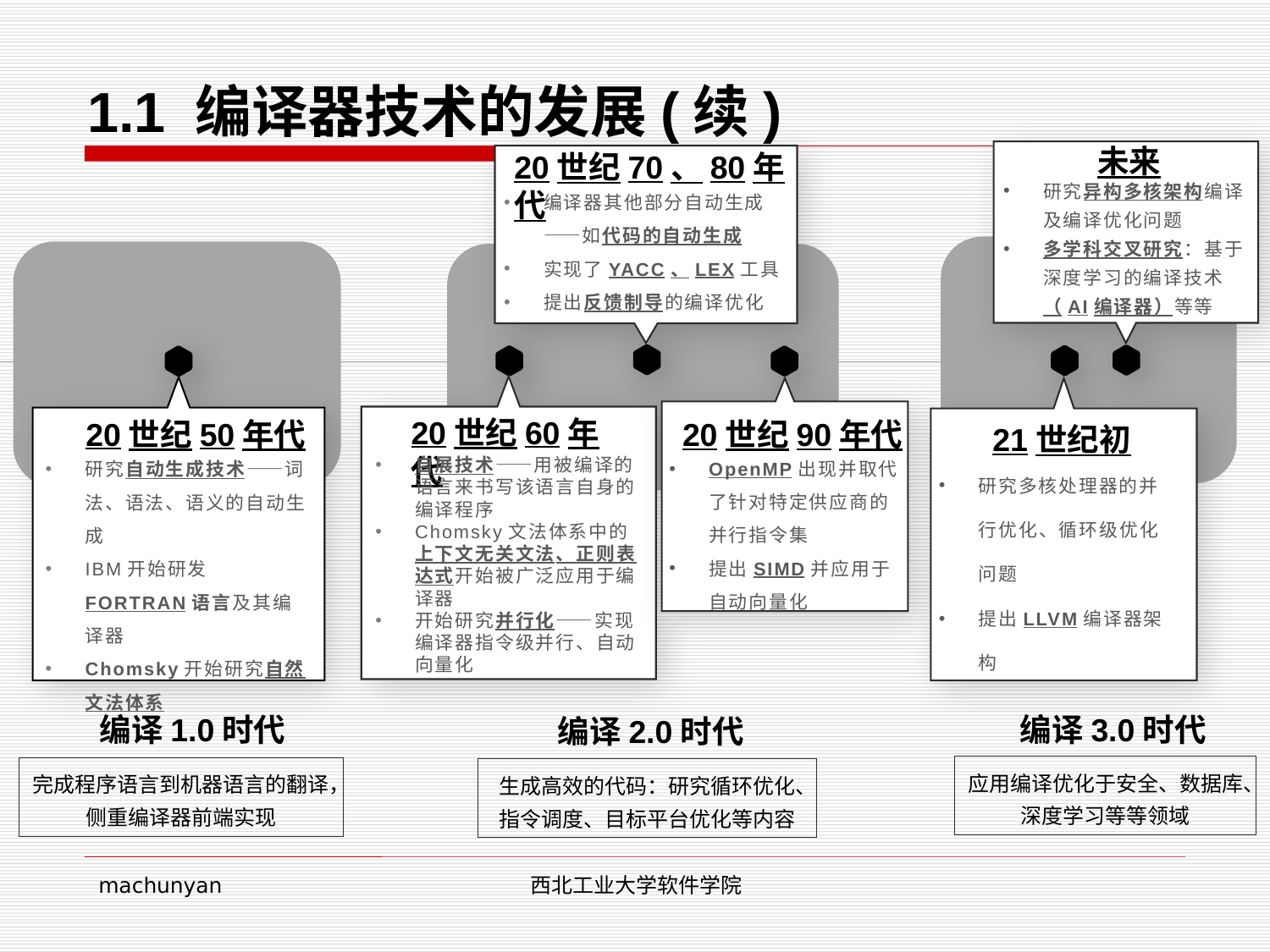

1.1 编译器技术的发展(续)
未来

研究异构多核架构编译及编译优化问题
多学科交叉研究：基于深度学习的编译技术（AI编译器）等等

21世纪初
研究多核处理器的并行优化、循环级优化问题
提出LLVM编译器架构

编译3.0时代
应用编译优化于安全、数据库、深度学习等等领域
20世纪70、80年代

编译器其他部分自动生成——如代码的自动生成
实现了YACC、LEX工具
提出反馈制导的编译优化

20世纪60年代
自展技术——用被编译的语言来书写该语言自身的编译程序
Chomsky文法体系中的上下文无关文法、正则表达式开始被广泛应用于编译器
开始研究并行化——实现编译器指令级并行、自动向量化

20世纪90年代
OpenMP出现并取代了针对特定供应商的并行指令集
提出SIMD并应用于自动向量化
编译2.0时代
生成高效的代码：研究循环优化、指令调度、目标平台优化等内容

编译1.0时代
完成程序语言到机器语言的翻译，侧重编译器前端实现

20世纪50年代
研究自动生成技术——词法、语法、语义的自动生成
IBM开始研发FORTRAN语言及其编译器
Chomsky开始研究自然文法体系
machunyan
西北工业大学软件学院
8